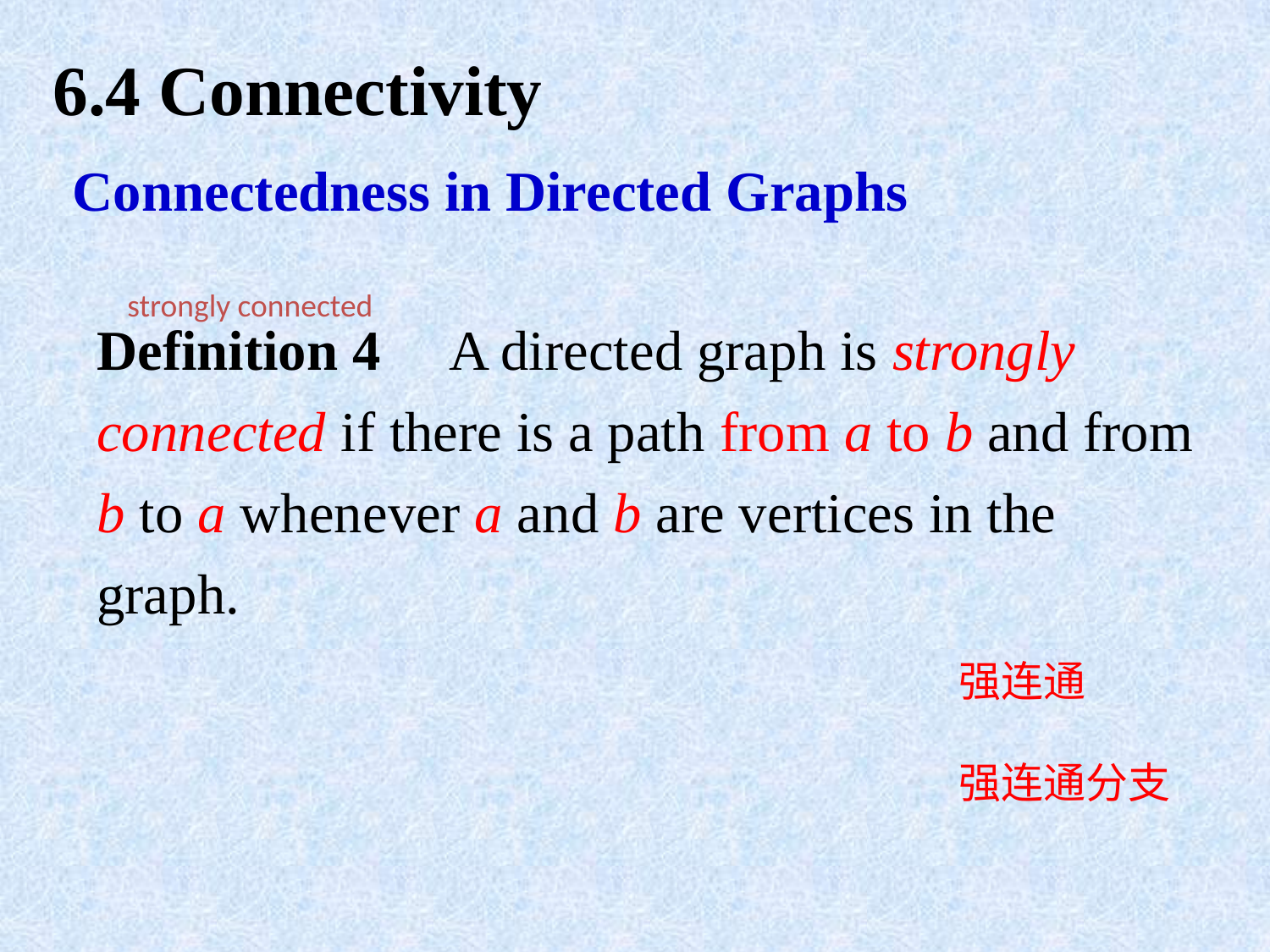

6.4 Connectivity
Connectedness in Directed Graphs
strongly connected
Definition 4     A directed graph is strongly connected if there is a path from a to b and from b to a whenever a and b are vertices in the graph.
强连通

强连通分支